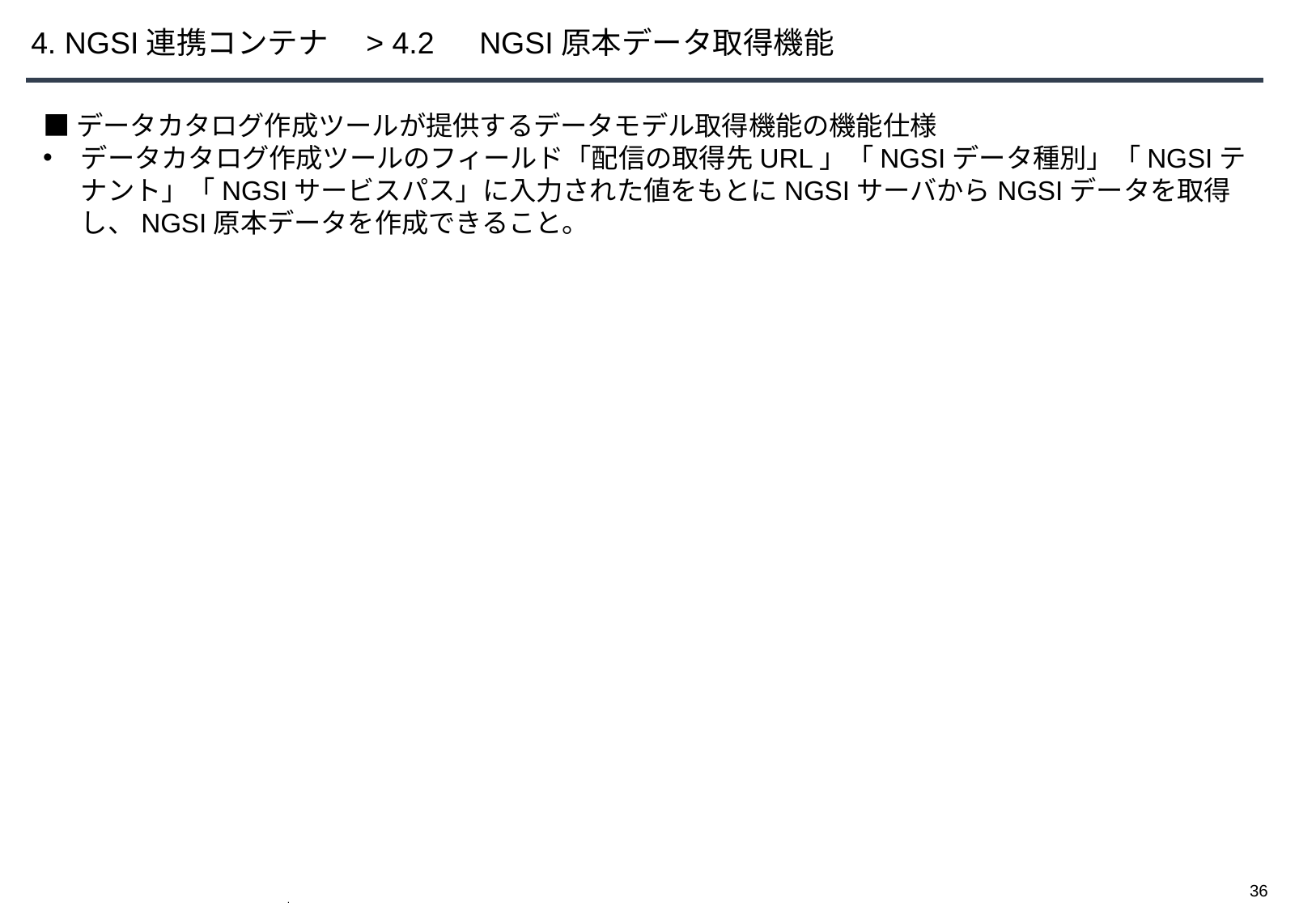

# 4. NGSI連携コンテナ　> 4.2　NGSI原本データ取得機能
■データカタログ作成ツールが提供するデータモデル取得機能の機能仕様
データカタログ作成ツールのフィールド「配信の取得先URL」「NGSIデータ種別」「NGSIテナント」「NGSIサービスパス」に入力された値をもとにNGSIサーバからNGSIデータを取得し、NGSI原本データを作成できること。